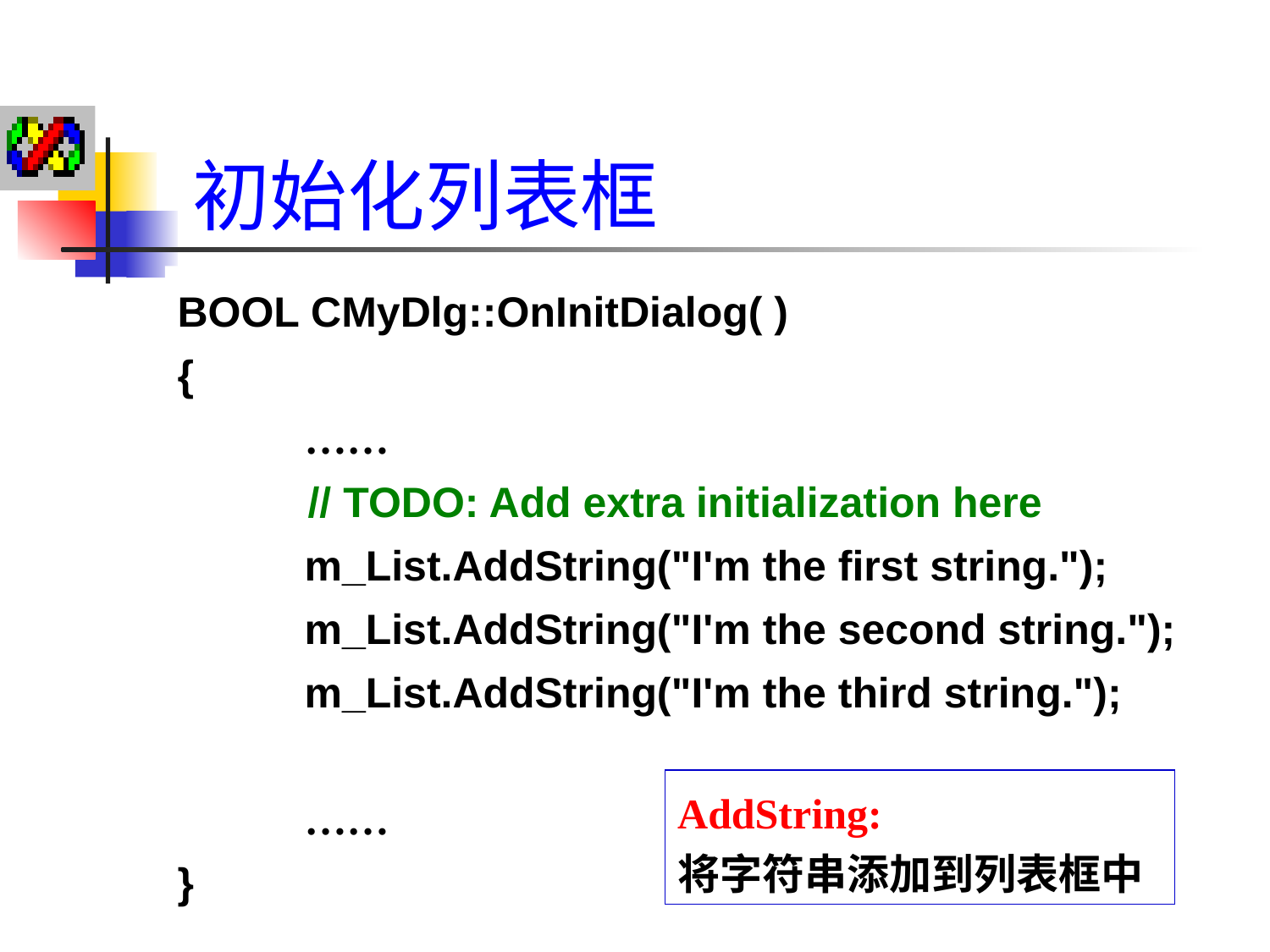

初始化列表框
BOOL CMyDlg::OnInitDialog( )
{
	……
           // TODO: Add extra initialization here
	m_List.AddString("I'm the first string.");
	m_List.AddString("I'm the second string.");
	m_List.AddString("I'm the third string.");
	……
}
AddString:
将字符串添加到列表框中